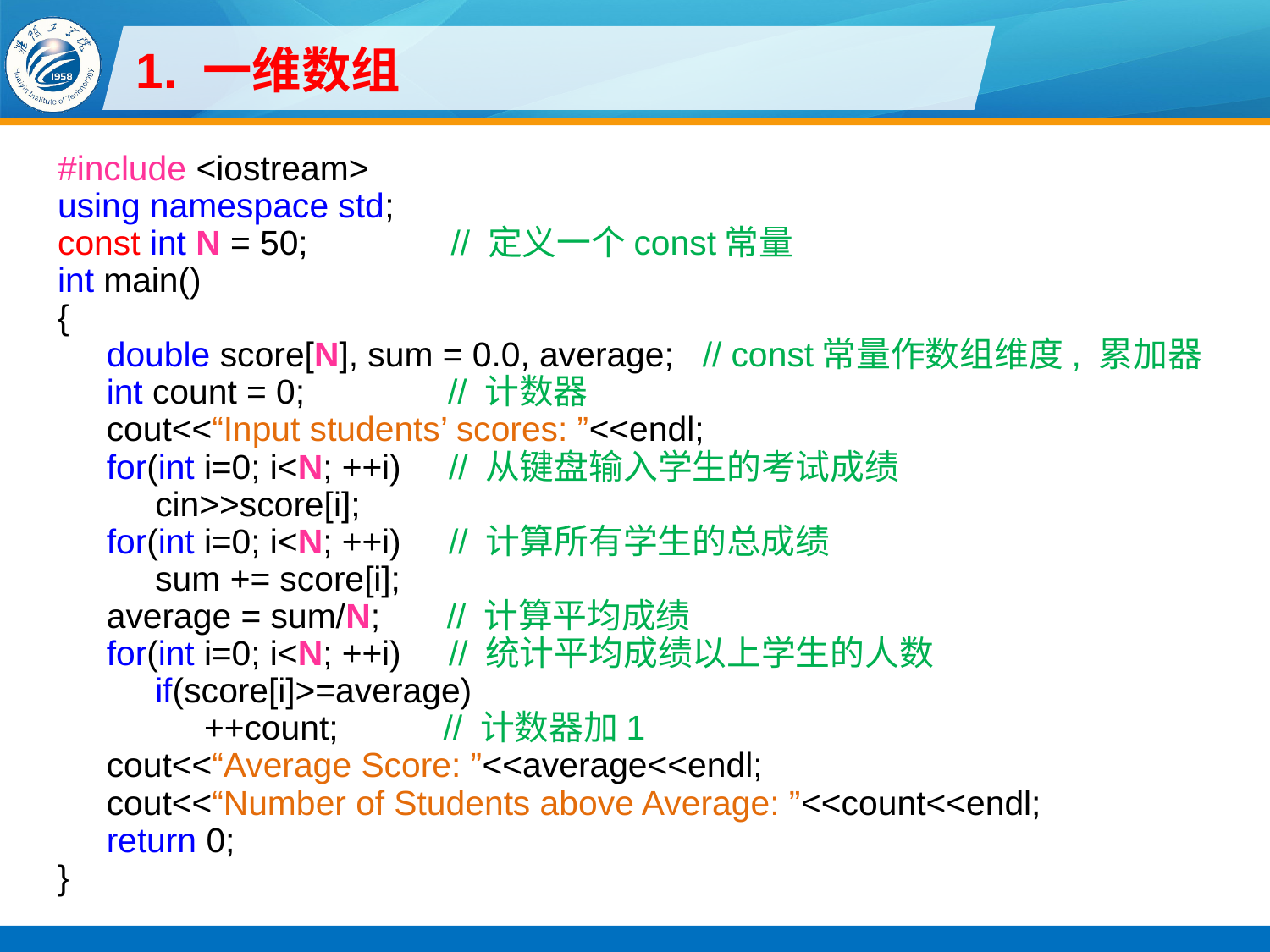

# 1. 一维数组
#include <iostream>
using namespace std;
const int N = 50;               // 定义一个const常量
int main()
{
double score[N], sum = 0.0, average;   // const常量作数组维度, 累加器
int count = 0;               // 计数器
cout<<“Input students’ scores: ”<<endl;
for(int i=0; i<N; ++i)     // 从键盘输入学生的考试成绩
cin>>score[i];
for(int i=0; i<N; ++i)     // 计算所有学生的总成绩
sum += score[i];
average = sum/N;       // 计算平均成绩
for(int i=0; i<N; ++i)     // 统计平均成绩以上学生的人数
if(score[i]>=average)
++count;           // 计数器加1
cout<<“Average Score: ”<<average<<endl;
cout<<“Number of Students above Average: ”<<count<<endl;
return 0;
}